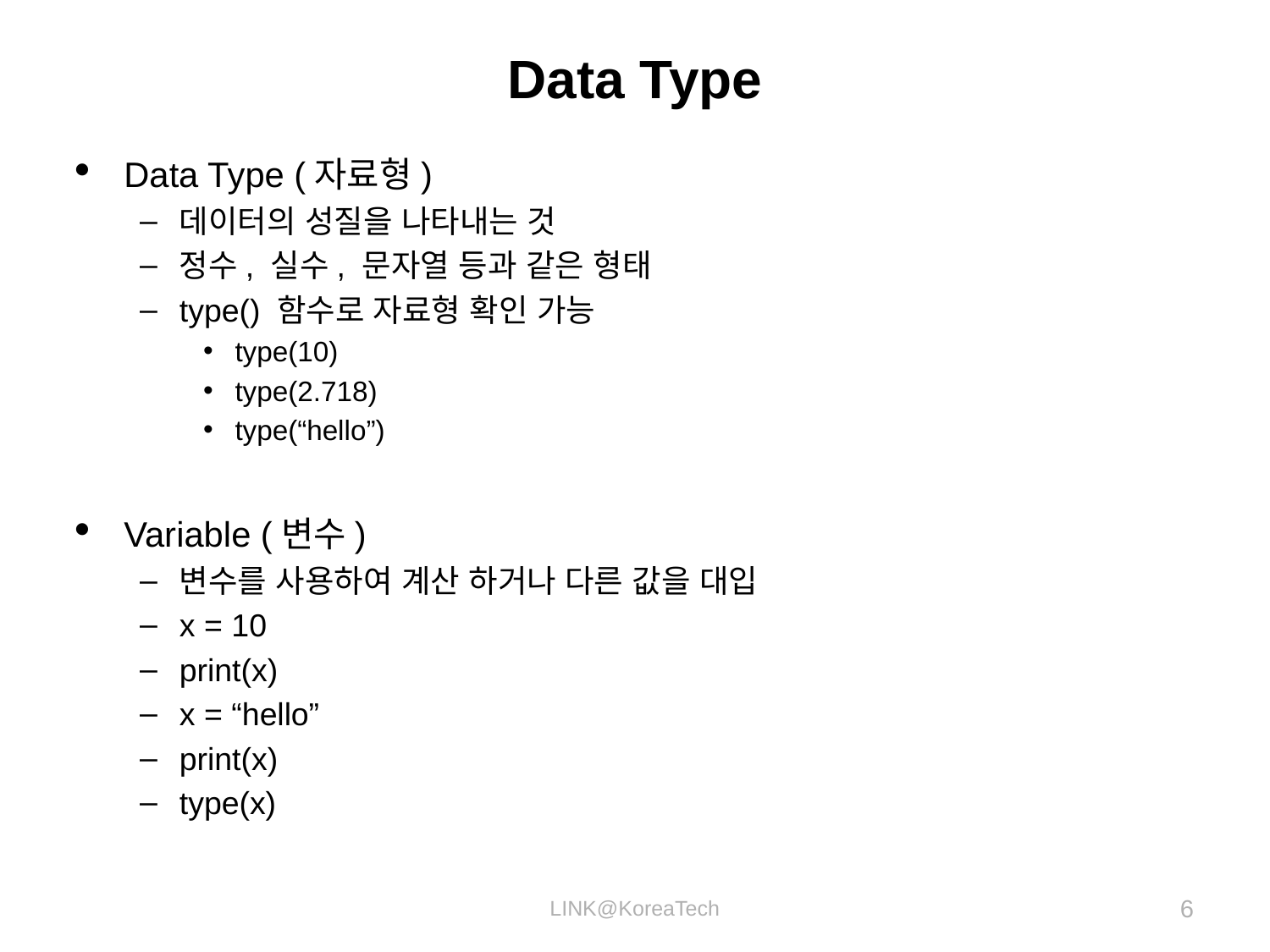

# Data Type
Data Type (자료형)
데이터의 성질을 나타내는 것
정수, 실수, 문자열 등과 같은 형태
type() 함수로 자료형 확인 가능
type(10)
type(2.718)
type(“hello”)

Variable (변수)
변수를 사용하여 계산 하거나 다른 값을 대입
x = 10
print(x)
x = “hello”
print(x)
type(x)

LINK@KoreaTech
6